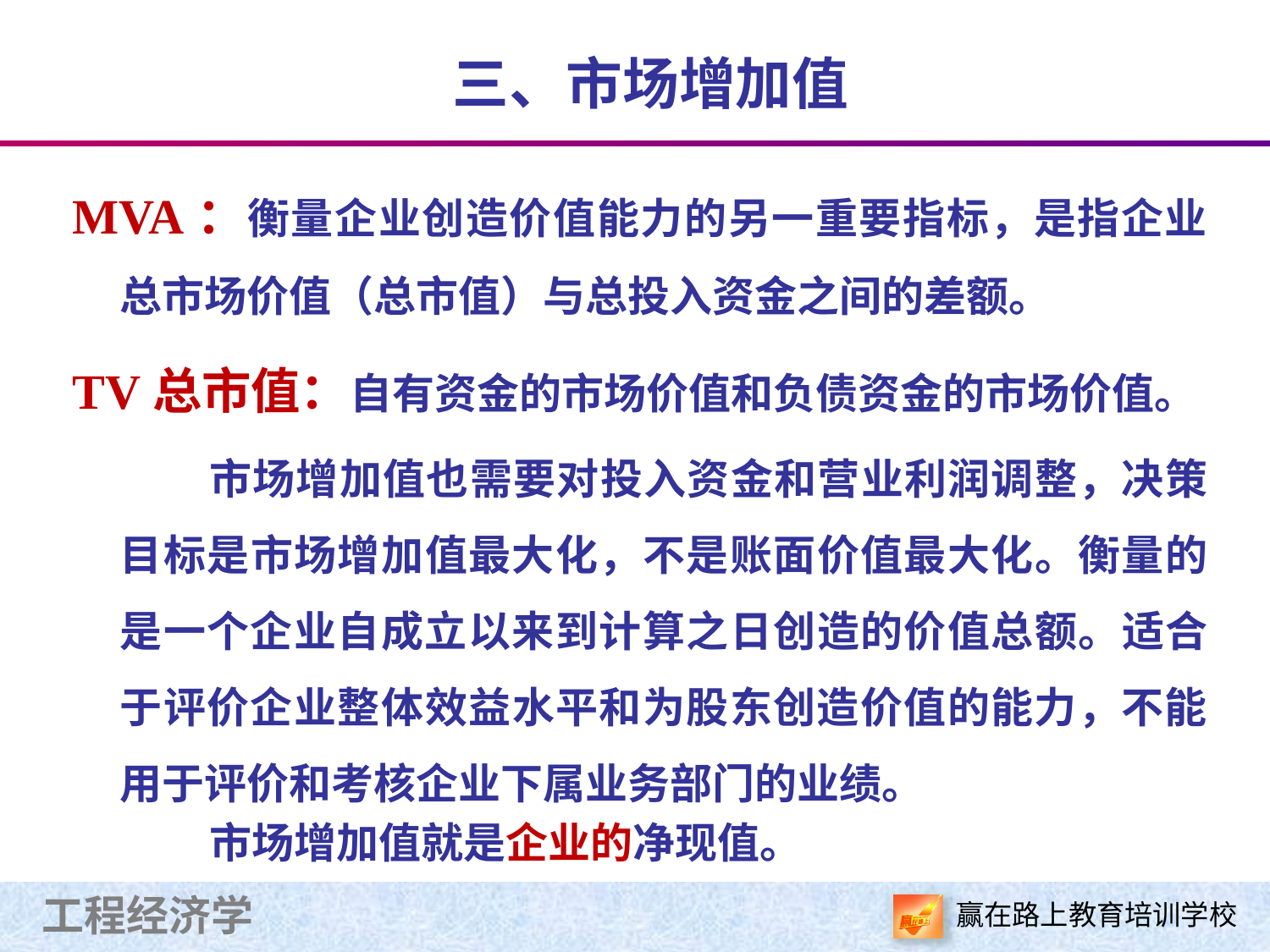

# 三、市场增加值
MVA：衡量企业创造价值能力的另一重要指标，是指企业总市场价值（总市值）与总投入资金之间的差额。
TV总市值：自有资金的市场价值和负债资金的市场价值。
市场增加值也需要对投入资金和营业利润调整，决策目标是市场增加值最大化，不是账面价值最大化。衡量的是一个企业自成立以来到计算之日创造的价值总额。适合于评价企业整体效益水平和为股东创造价值的能力，不能用于评价和考核企业下属业务部门的业绩。
市场增加值就是企业的净现值。